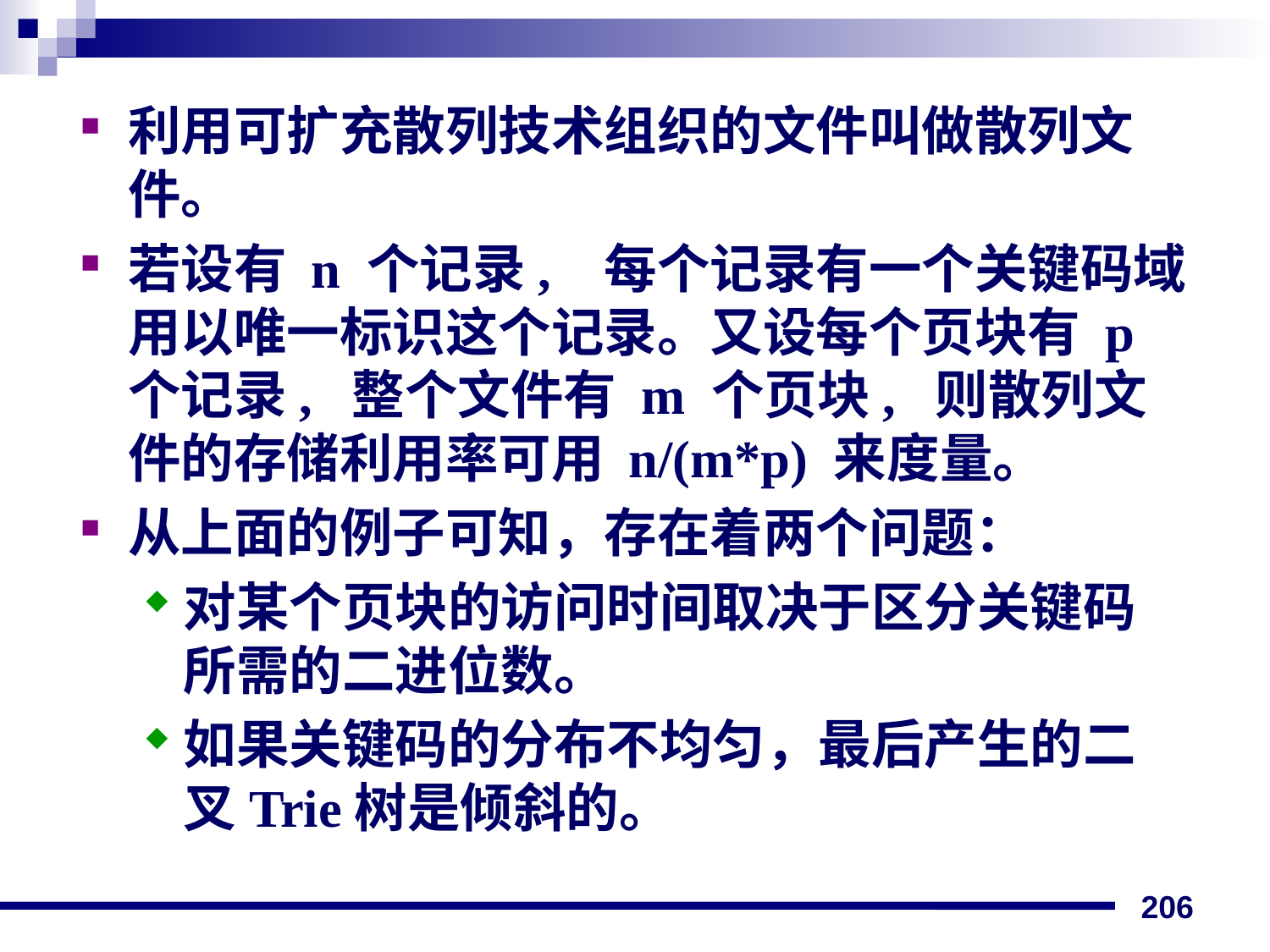

利用可扩充散列技术组织的文件叫做散列文件。
若设有 n 个记录,   每个记录有一个关键码域用以唯一标识这个记录。又设每个页块有 p 个记录,  整个文件有 m 个页块,  则散列文件的存储利用率可用 n/(m*p) 来度量。
从上面的例子可知，存在着两个问题：
对某个页块的访问时间取决于区分关键码所需的二进位数。
如果关键码的分布不均匀，最后产生的二叉Trie树是倾斜的。
206